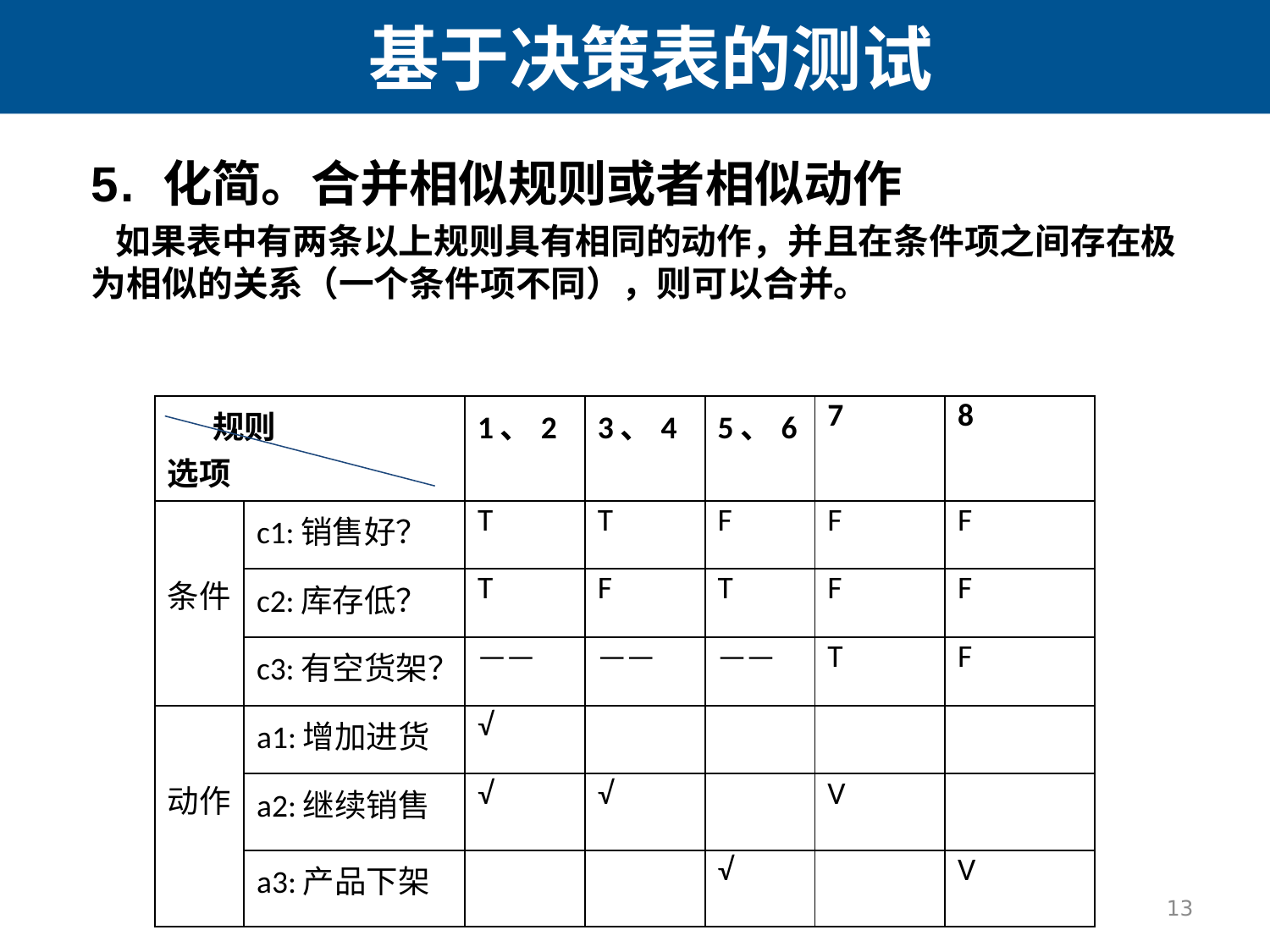

# 基于决策表的测试
化简。合并相似规则或者相似动作
  如果表中有两条以上规则具有相同的动作，并且在条件项之间存在极为相似的关系（一个条件项不同），则可以合并。

| 规则 选项 |  | 1、2 | 3、4 | 5、6 | 7 | 8 |
| --- | --- | --- | --- | --- | --- | --- |
| 条件 | c1:销售好？ | T | T | F | F | F |
|  | c2:库存低？ | T | F | T | F | F |
|  | c3:有空货架？ | —— | —— | —— | T | F |
| 动作 | a1:增加进货 | √ |  |  |  |  |
|  | a2:继续销售 | √ | √ |  | V |  |
|  | a3:产品下架 |  |  | √ |  | V |
13